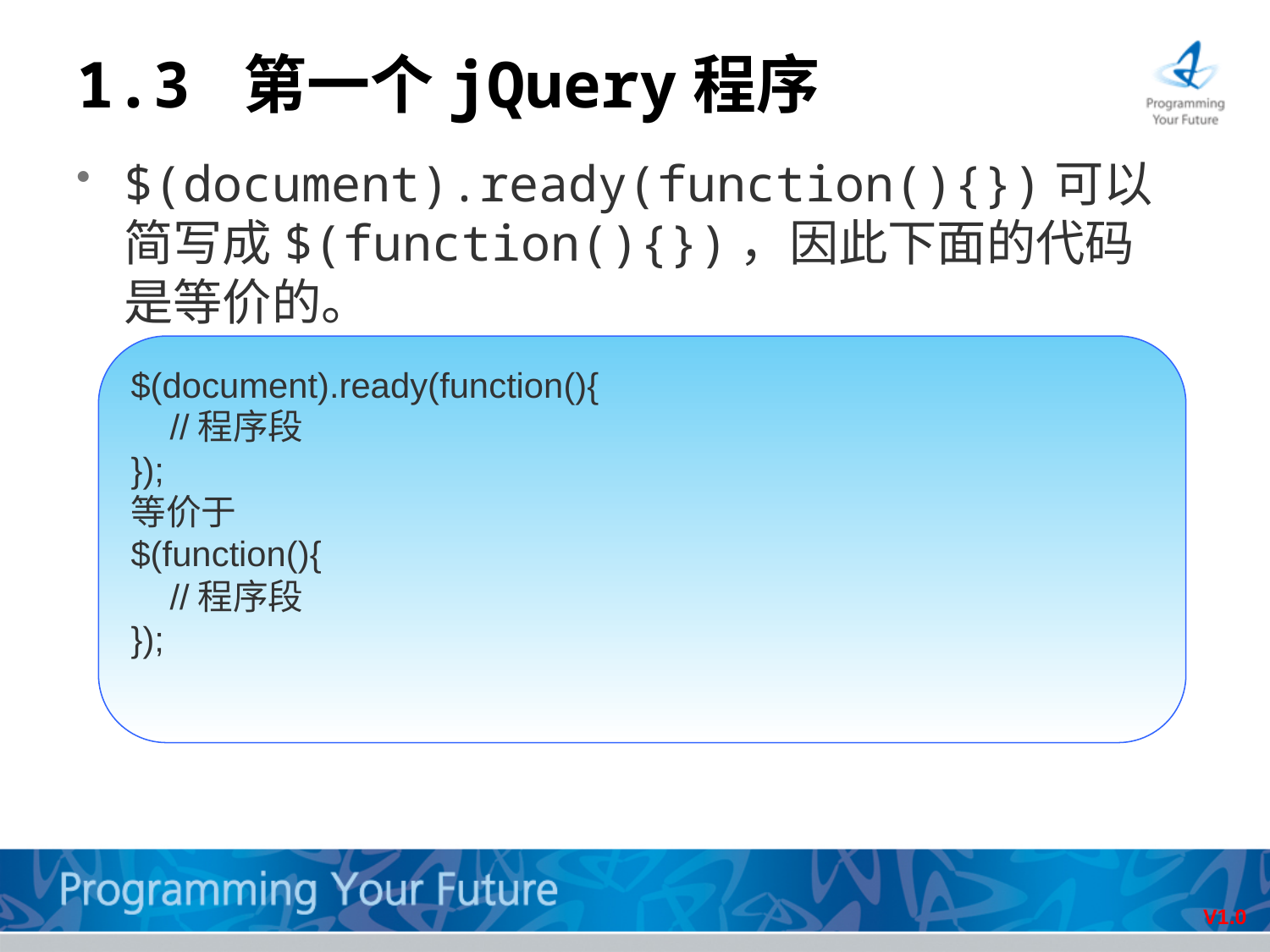

# 1.3 第一个jQuery程序
$(document).ready(function(){})可以简写成$(function(){})，因此下面的代码是等价的。

$(document).ready(function(){
    //程序段
});
等价于
$(function(){
    //程序段
});